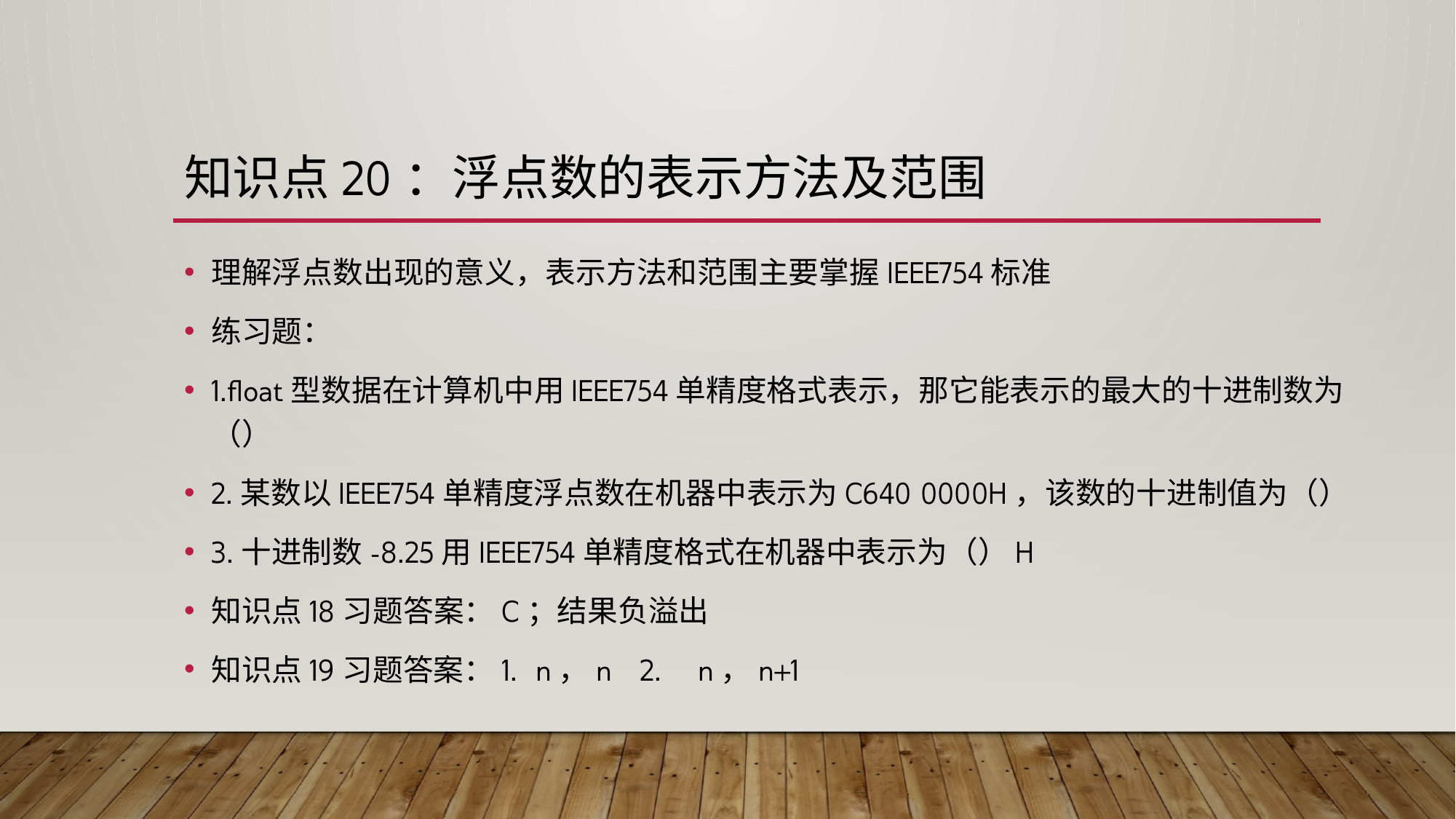

# 知识点20：浮点数的表示方法及范围
理解浮点数出现的意义，表示方法和范围主要掌握IEEE754标准
练习题：
1.float型数据在计算机中用IEEE754单精度格式表示，那它能表示的最大的十进制数为（）
2.某数以IEEE754单精度浮点数在机器中表示为C640 0000H，该数的十进制值为（）
3.十进制数-8.25用IEEE754单精度格式在机器中表示为（）H
知识点18习题答案：C；结果负溢出
知识点19习题答案：1.  n，n   2.    n，n+1